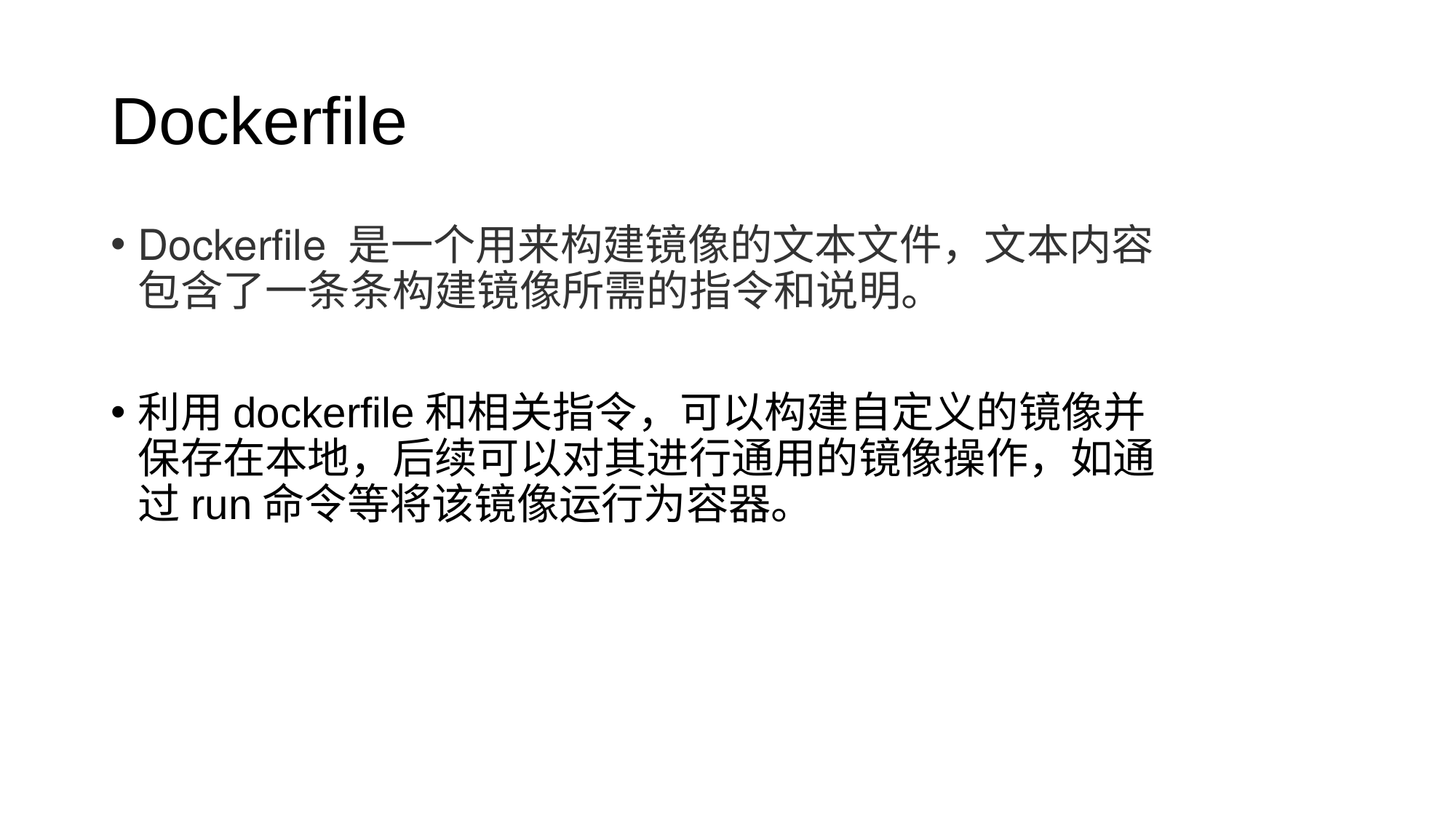

# Dockerfile
Dockerfile 是一个用来构建镜像的文本文件，文本内容包含了一条条构建镜像所需的指令和说明。

利用dockerfile和相关指令，可以构建自定义的镜像并保存在本地，后续可以对其进行通用的镜像操作，如通过run命令等将该镜像运行为容器。